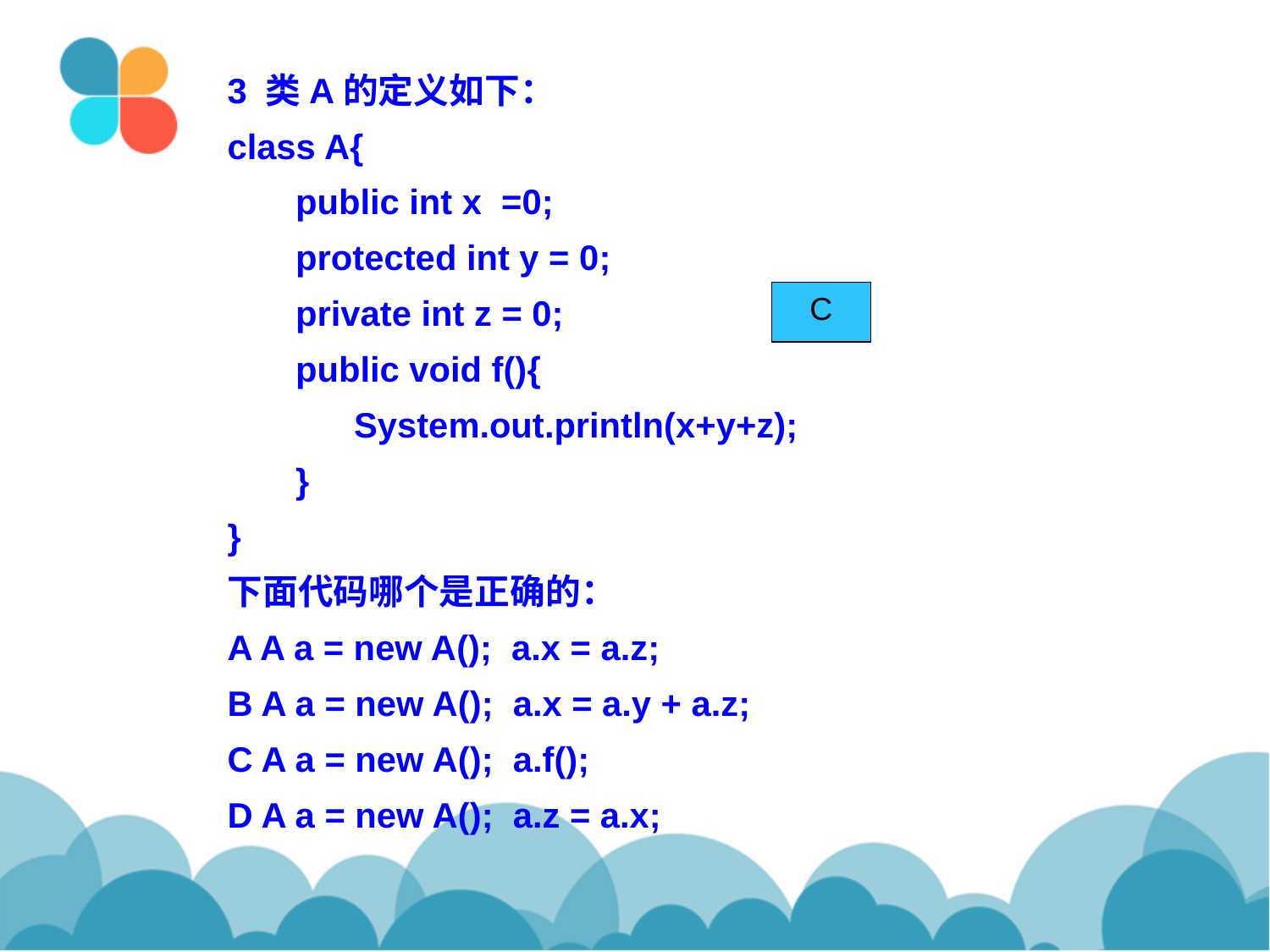

3 类A的定义如下：
class A{
       public int x  =0;
       protected int y = 0;
       private int z = 0;
       public void f(){
             System.out.println(x+y+z);
       }
}
下面代码哪个是正确的：
A A a = new A();  a.x = a.z;
B A a = new A();  a.x = a.y + a.z;
C A a = new A();  a.f();
D A a = new A();  a.z = a.x;
C